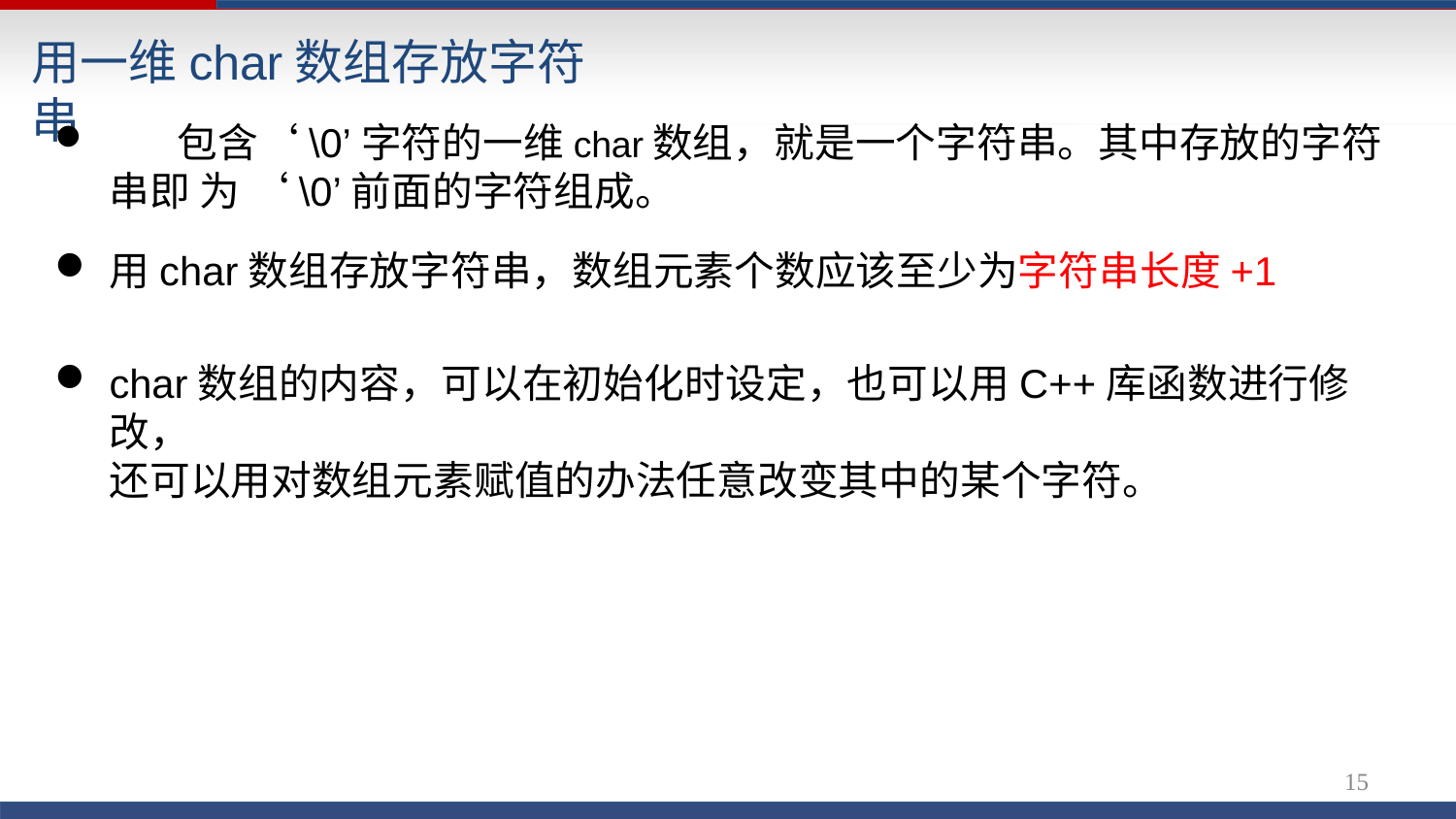

# 用一维char数组存放字符串
	包含‘\0’字符的一维char数组，就是一个字符串。其中存放的字符串即 为 ‘\0’前面的字符组成。

用char数组存放字符串，数组元素个数应该至少为字符串长度+1

char数组的内容，可以在初始化时设定，也可以用C++库函数进行修改，
还可以用对数组元素赋值的办法任意改变其中的某个字符。
15